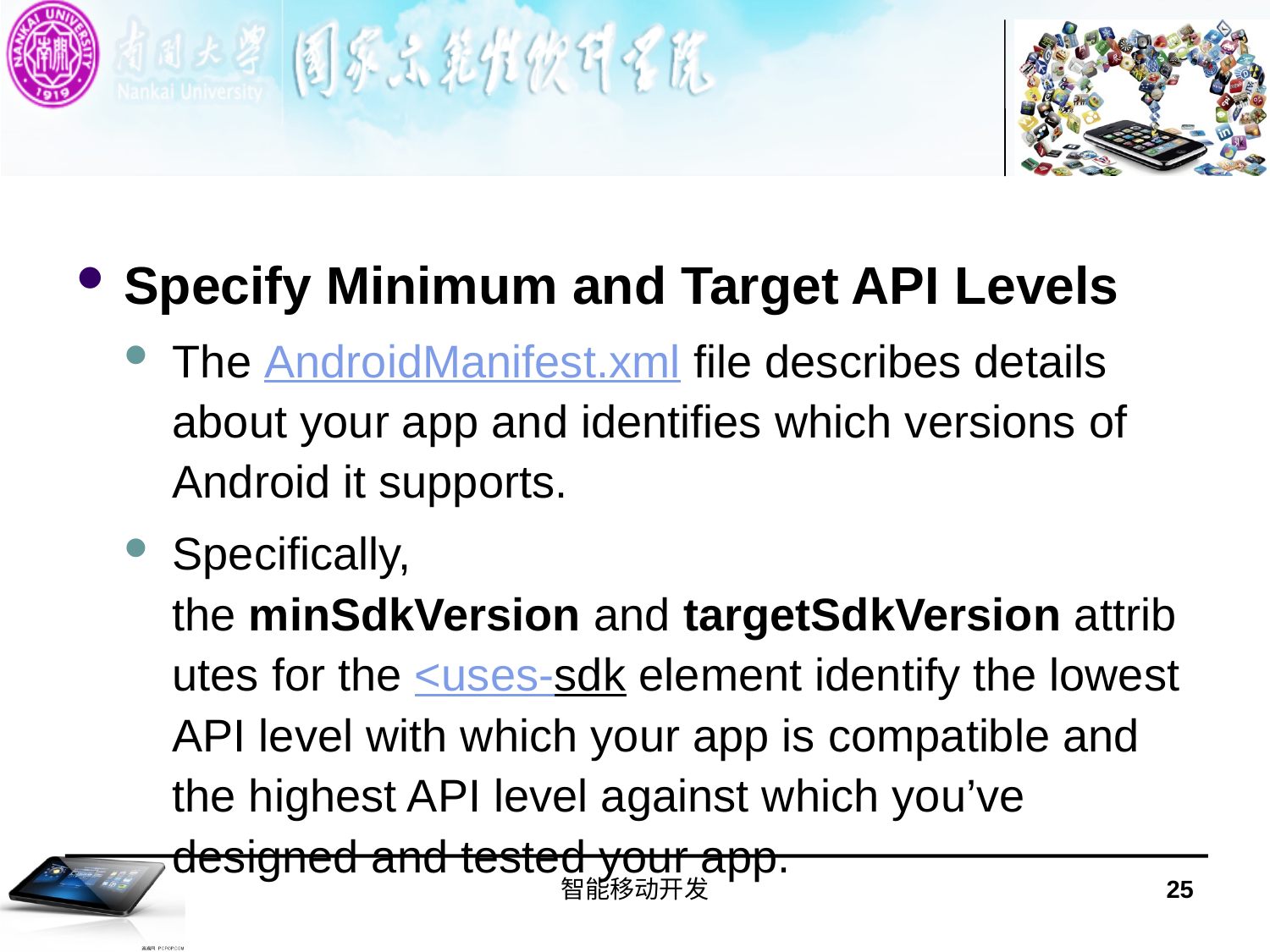

#
Specify Minimum and Target API Levels
The AndroidManifest.xml file describes details about your app and identifies which versions of Android it supports.
Specifically, the minSdkVersion and targetSdkVersion attributes for the <uses-sdk element identify the lowest API level with which your app is compatible and the highest API level against which you’ve designed and tested your app.
智能移动开发
25